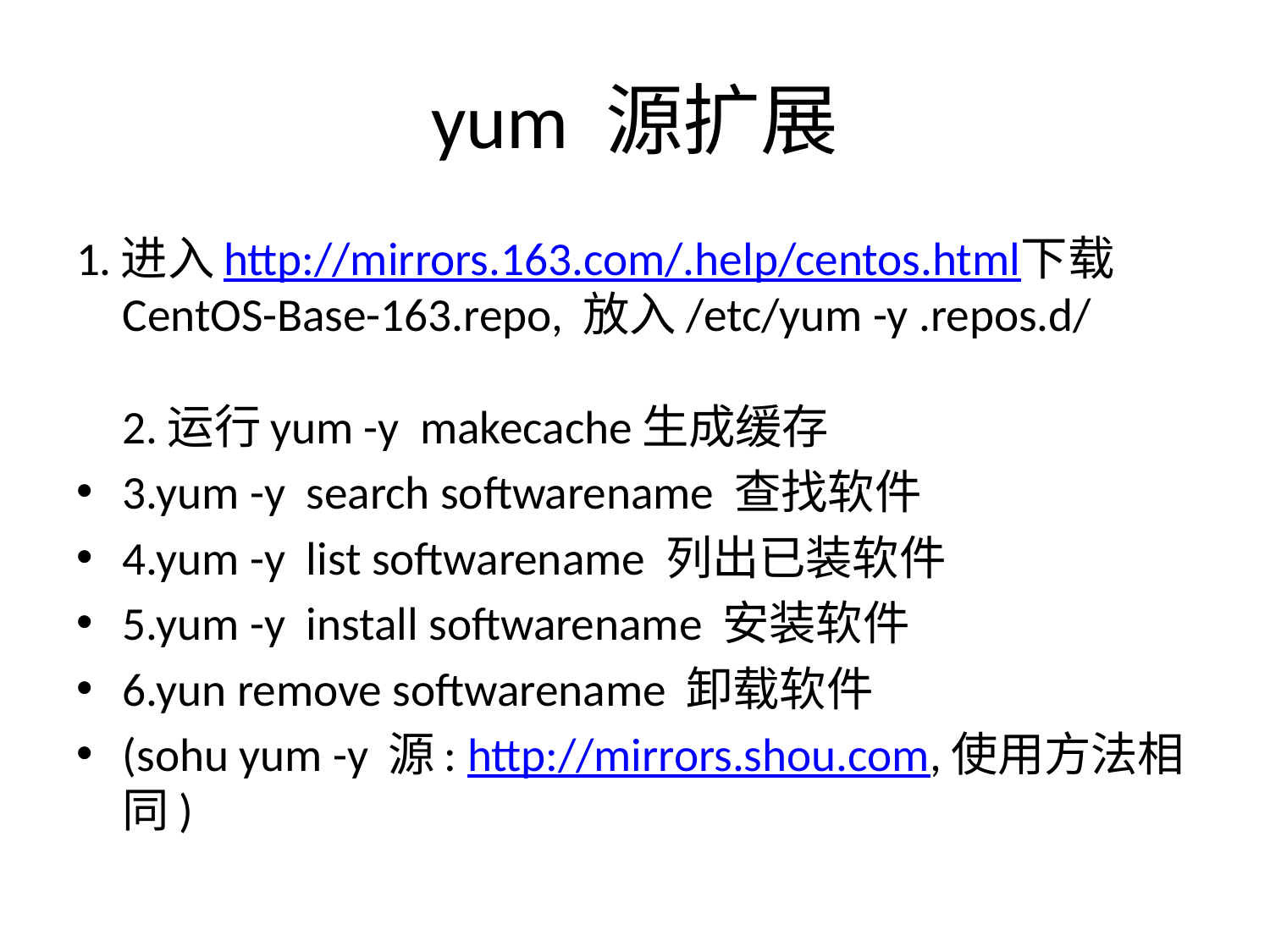

# yum 源扩展
1.进入http://mirrors.163.com/.help/centos.html下载CentOS-Base-163.repo, 放入/etc/yum -y .repos.d/
2.运行yum -y  makecache生成缓存
3.yum -y  search softwarename 查找软件
4.yum -y  list softwarename 列出已装软件
5.yum -y  install softwarename 安装软件
6.yun remove softwarename 卸载软件
(sohu yum -y 源: http://mirrors.shou.com,使用方法相同)